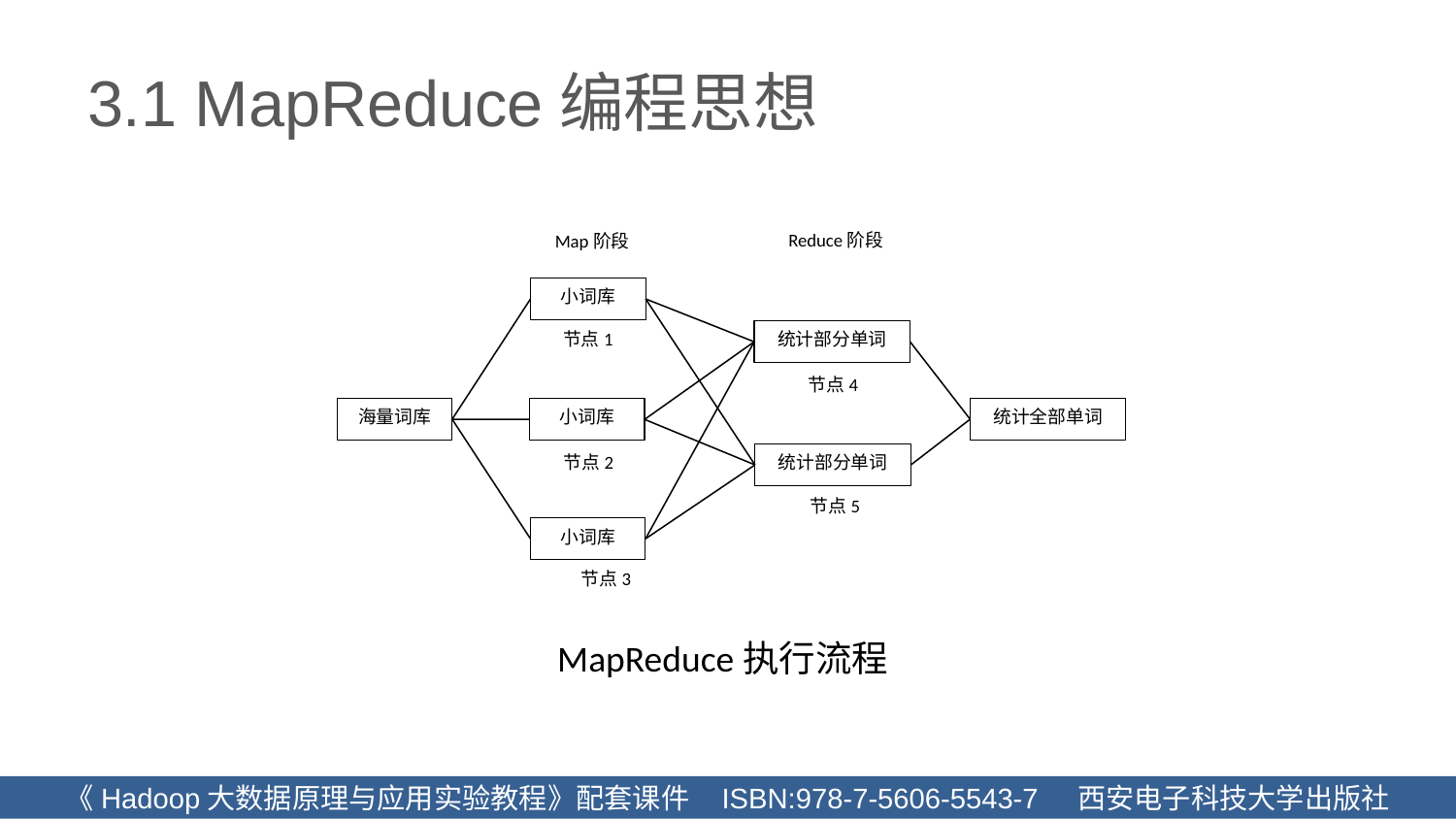

# 3.1 MapReduce编程思想

Reduce阶段
Map阶段
小词库
节点1
统计部分单词
节点4
海量词库
统计全部单词
小词库
节点2
统计部分单词
节点5
小词库
节点3
MapReduce执行流程